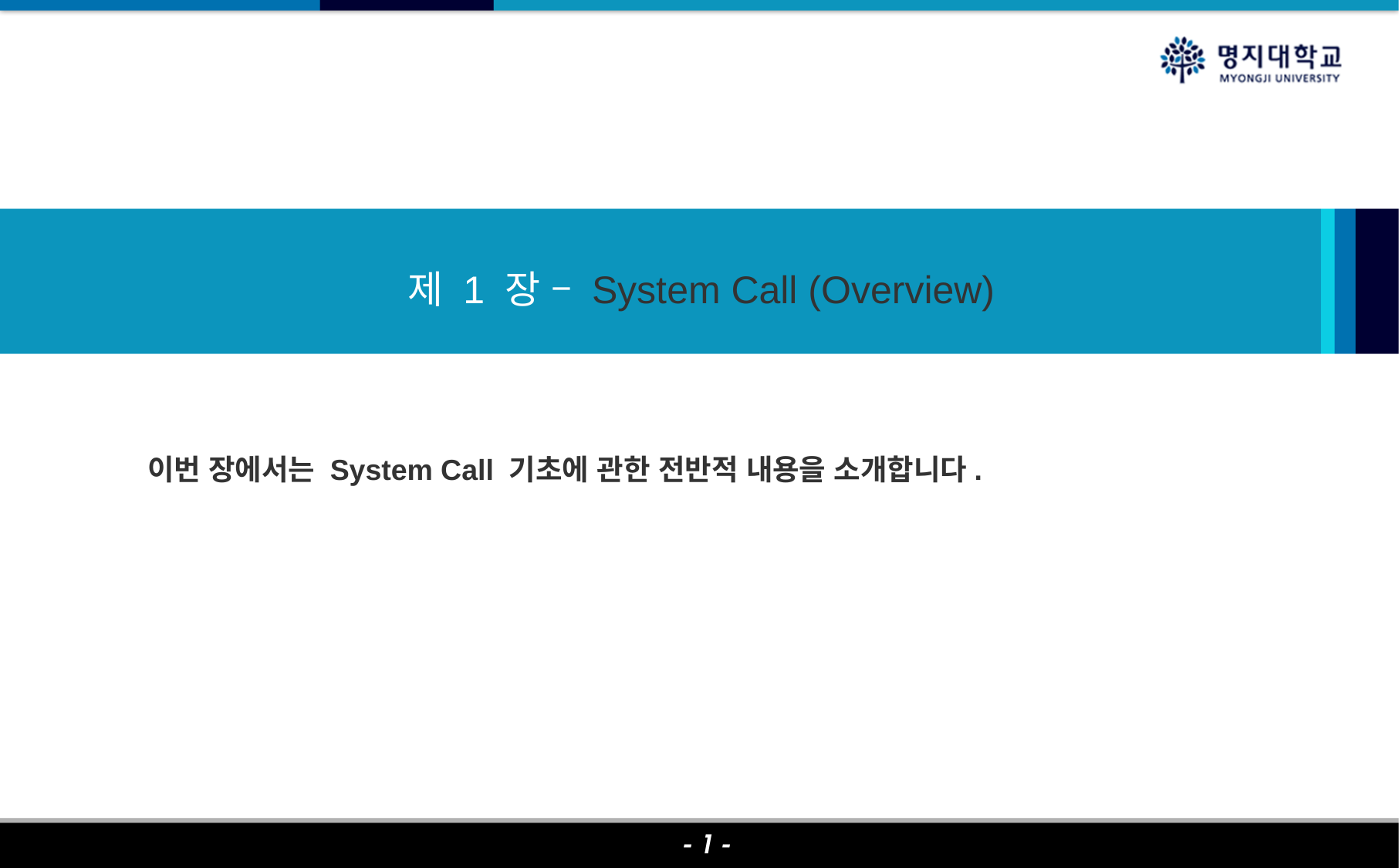

# 제 1 장 – System Call (Overview)
이번 장에서는 System Call 기초에 관한 전반적 내용을 소개합니다.
- 1 -